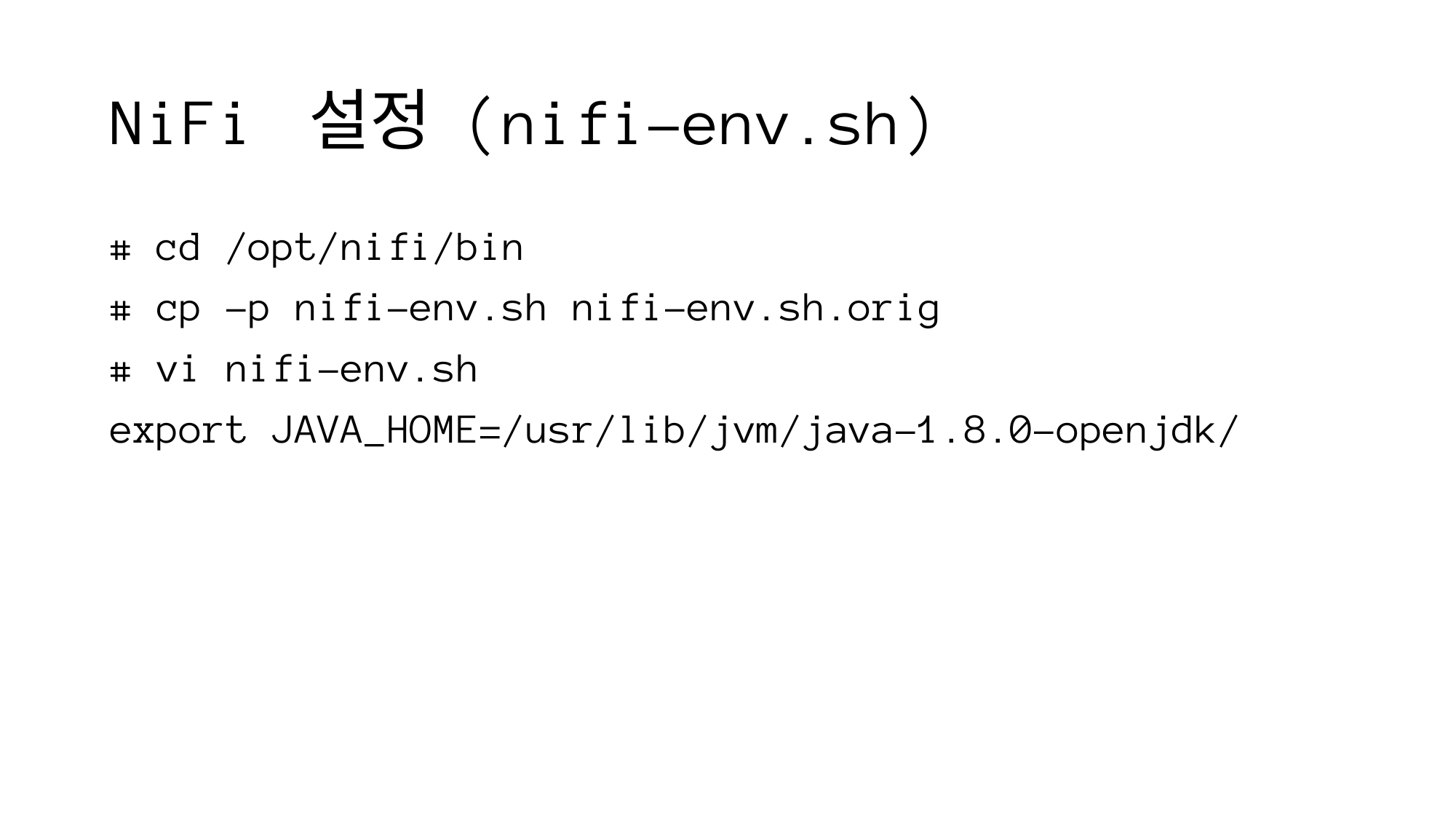

# NiFi 설정 (nifi-env.sh)
# cd /opt/nifi/bin
# cp -p nifi-env.sh nifi-env.sh.orig
# vi nifi-env.sh
export JAVA_HOME=/usr/lib/jvm/java-1.8.0-openjdk/